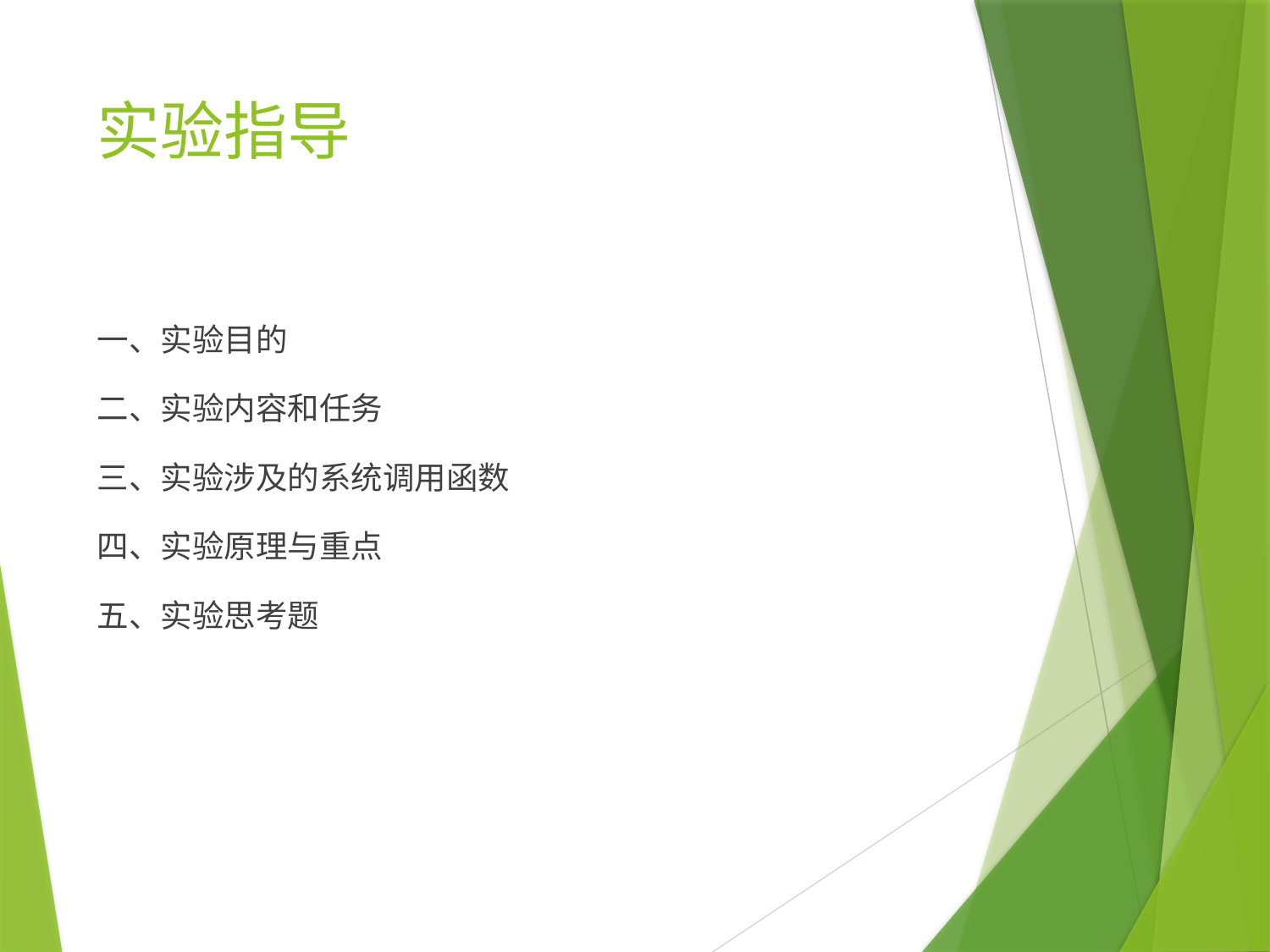

# 实验指导
一、实验目的
二、实验内容和任务
三、实验涉及的系统调用函数
四、实验原理与重点
五、实验思考题